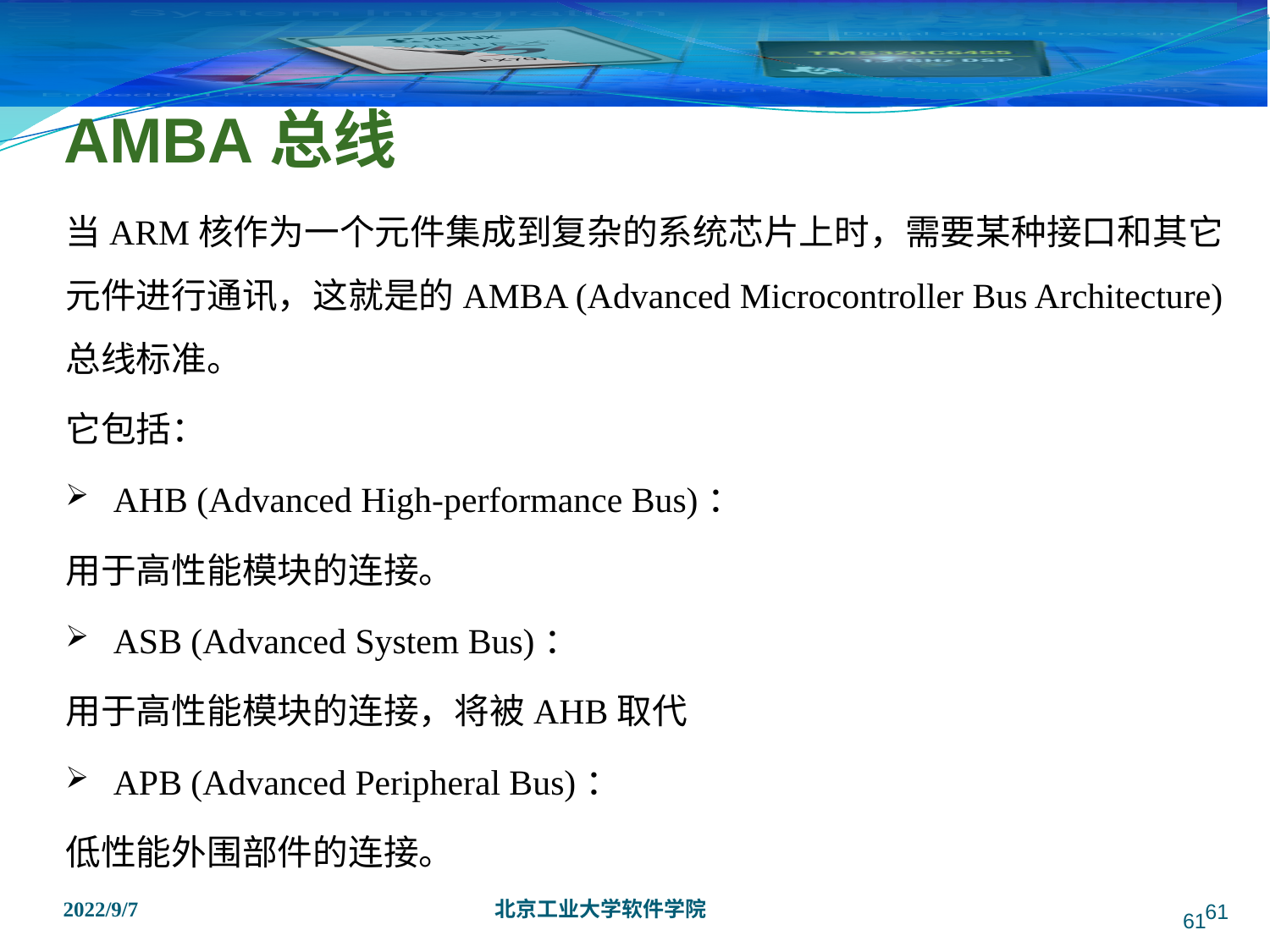

# AMBA总线
当ARM核作为一个元件集成到复杂的系统芯片上时，需要某种接口和其它元件进行通讯，这就是的AMBA (Advanced Microcontroller Bus Architecture)总线标准。
它包括：
AHB (Advanced High-performance Bus)：
用于高性能模块的连接。
ASB (Advanced System Bus)：
用于高性能模块的连接，将被AHB取代
APB (Advanced Peripheral Bus)：
低性能外围部件的连接。
61